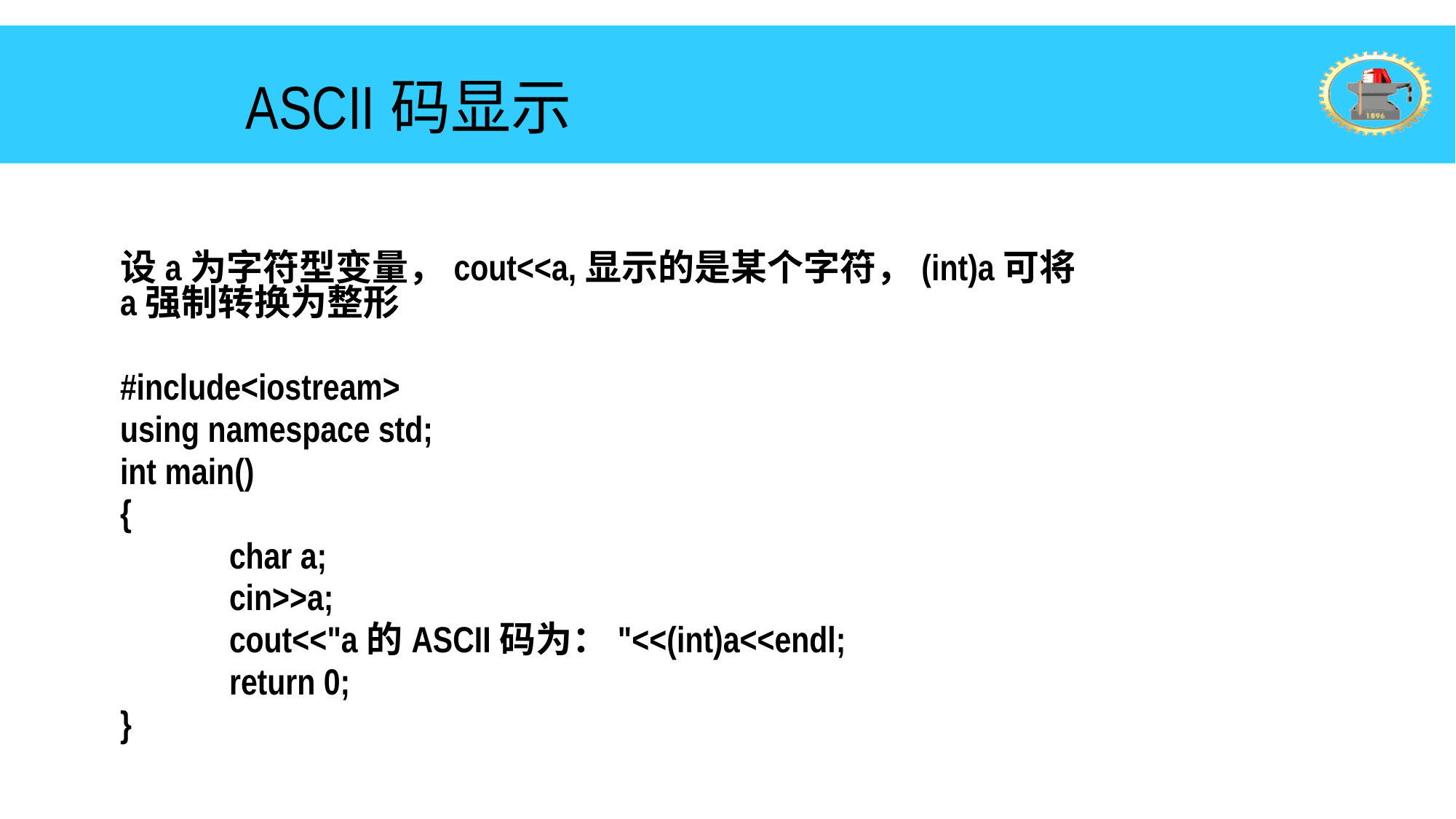

# ASCII码显示
设a为字符型变量，cout<<a,显示的是某个字符，(int)a可将a强制转换为整形

#include<iostream>
using namespace std;
int main()
{
	char a;
	cin>>a;
	cout<<"a的ASCII码为："<<(int)a<<endl;
	return 0;
}
为字符型变量，cout<<a,显示的是某个字符，（int)a可将a强制转换为整形

#include<iostream>
using namespace std;
int main()
{
	char a;
	cin>>a;
	cout<<"a的ASCII码为："<<(int)a<<endl;
	return 0;
}